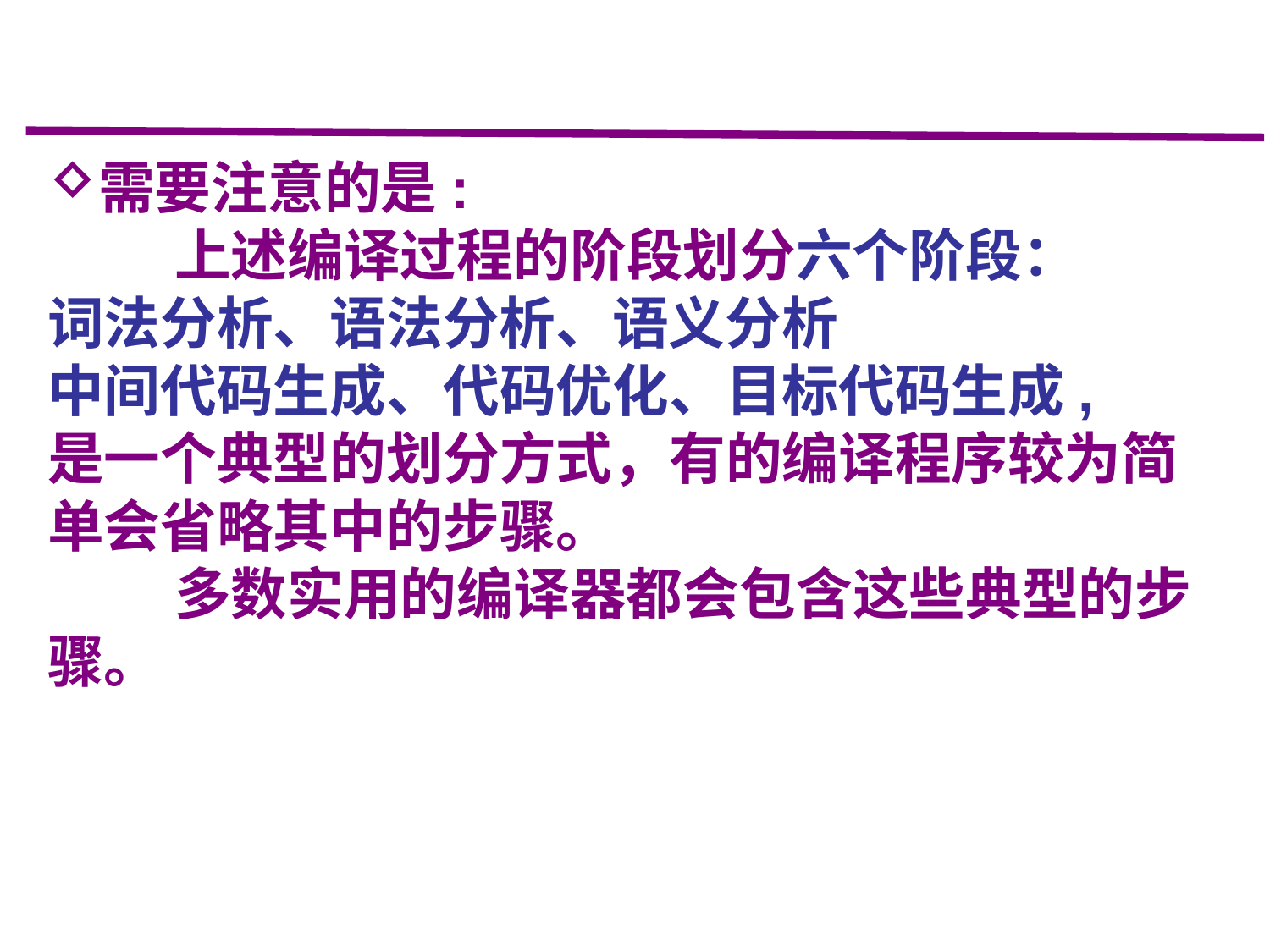

需要注意的是:
	上述编译过程的阶段划分六个阶段：
词法分析、语法分析、语义分析
中间代码生成、代码优化、目标代码生成,
是一个典型的划分方式，有的编译程序较为简单会省略其中的步骤。
	多数实用的编译器都会包含这些典型的步骤。